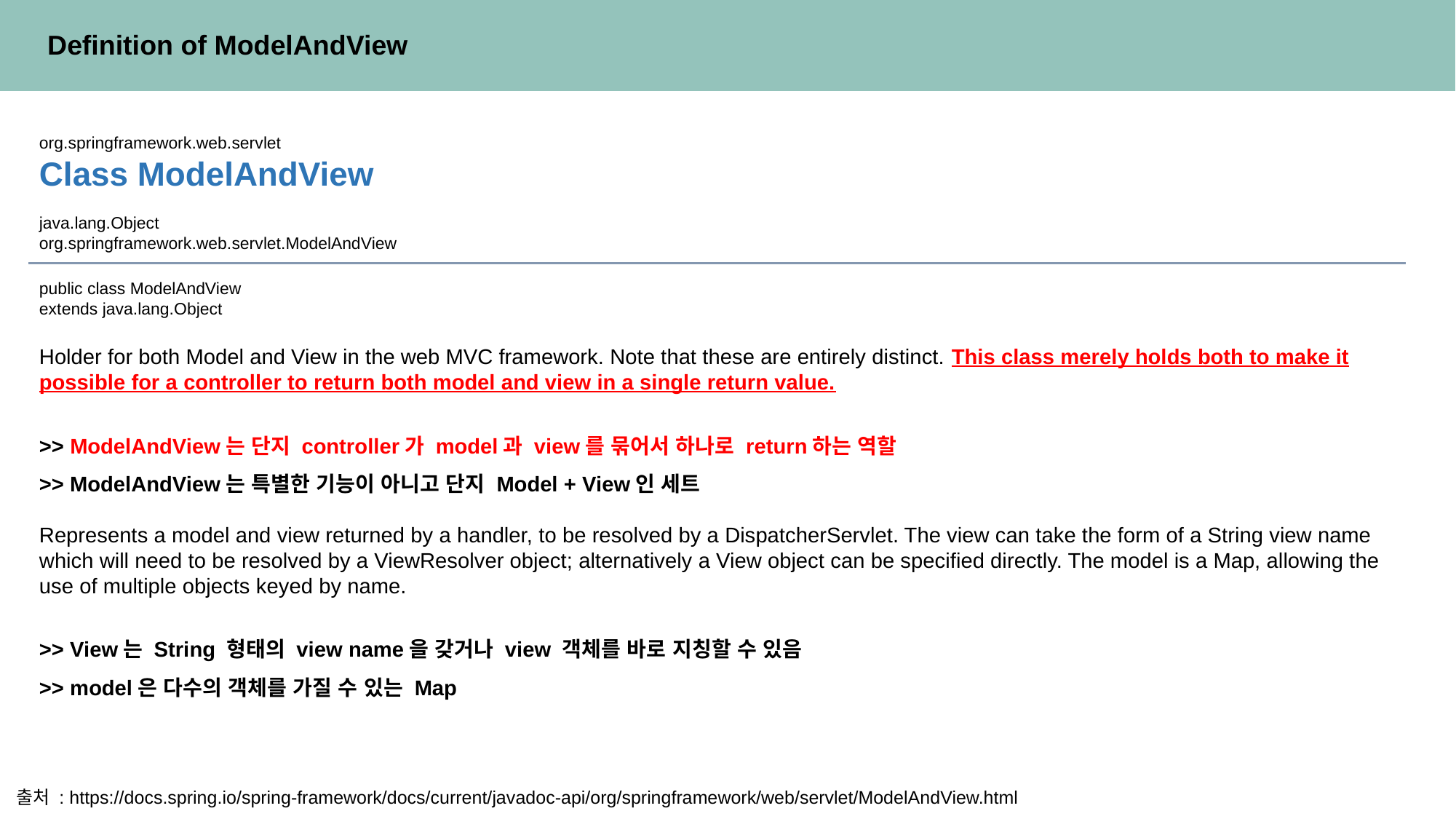

Definition of ModelAndView
org.springframework.web.servlet
Class ModelAndView

java.lang.Object
org.springframework.web.servlet.ModelAndView

public class ModelAndView
extends java.lang.Object

Holder for both Model and View in the web MVC framework. Note that these are entirely distinct. This class merely holds both to make it possible for a controller to return both model and view in a single return value.

>> ModelAndView는 단지 controller가 model과 view를 묶어서 하나로 return하는 역할
>> ModelAndView는 특별한 기능이 아니고 단지 Model + View인 세트

Represents a model and view returned by a handler, to be resolved by a DispatcherServlet. The view can take the form of a String view name which will need to be resolved by a ViewResolver object; alternatively a View object can be specified directly. The model is a Map, allowing the use of multiple objects keyed by name.

>> View는 String 형태의 view name을 갖거나 view 객체를 바로 지칭할 수 있음
>> model은 다수의 객체를 가질 수 있는 Map
출처 : https://docs.spring.io/spring-framework/docs/current/javadoc-api/org/springframework/web/servlet/ModelAndView.html